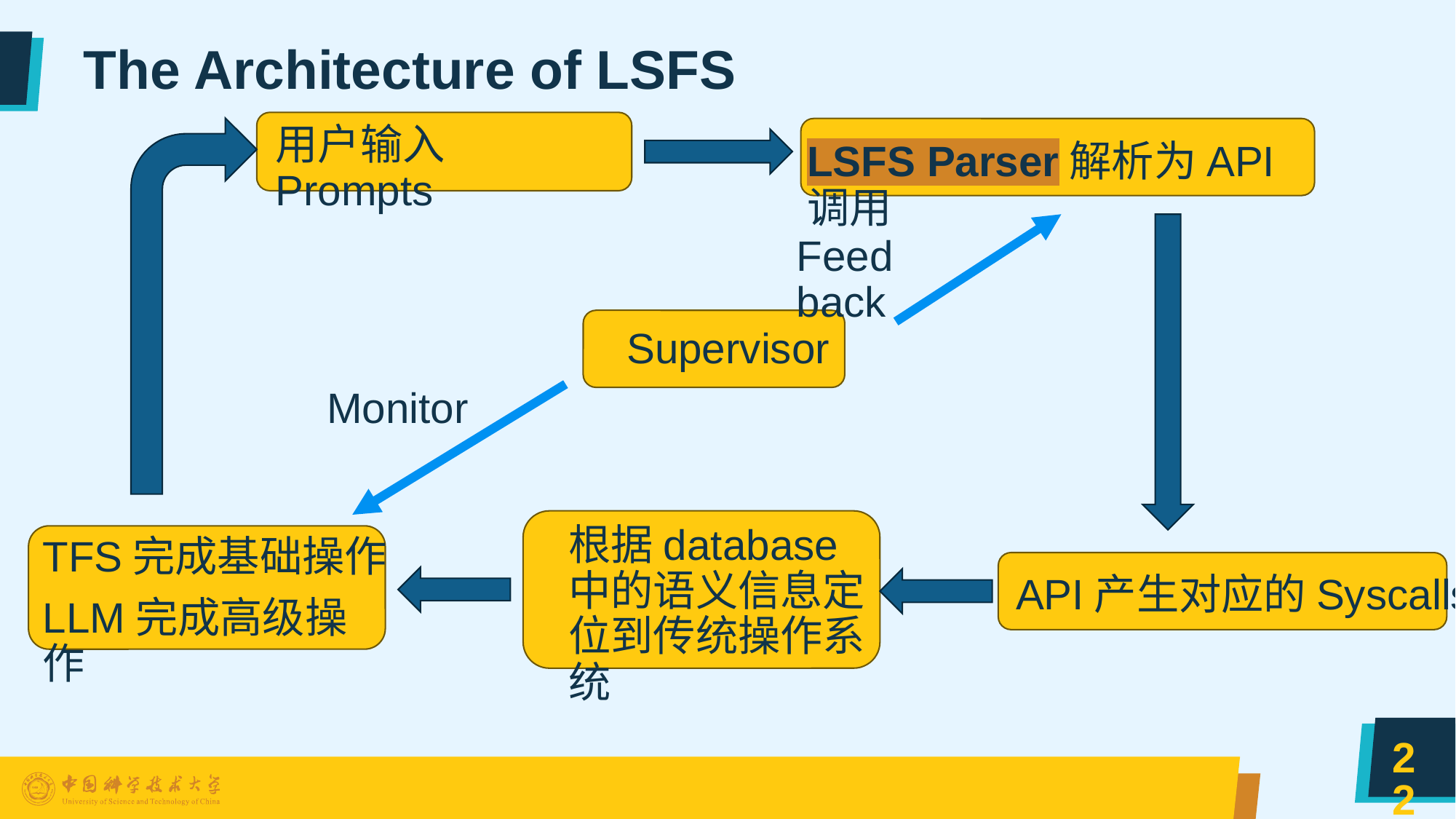

# The Architecture of LSFS

用户输入Prompts

LSFS Parser解析为API调用

Feed back

Supervisor
Monitor

根据database中的语义信息定位到传统操作系统

TFS完成基础操作
LLM完成高级操作

API产生对应的Syscalls

22